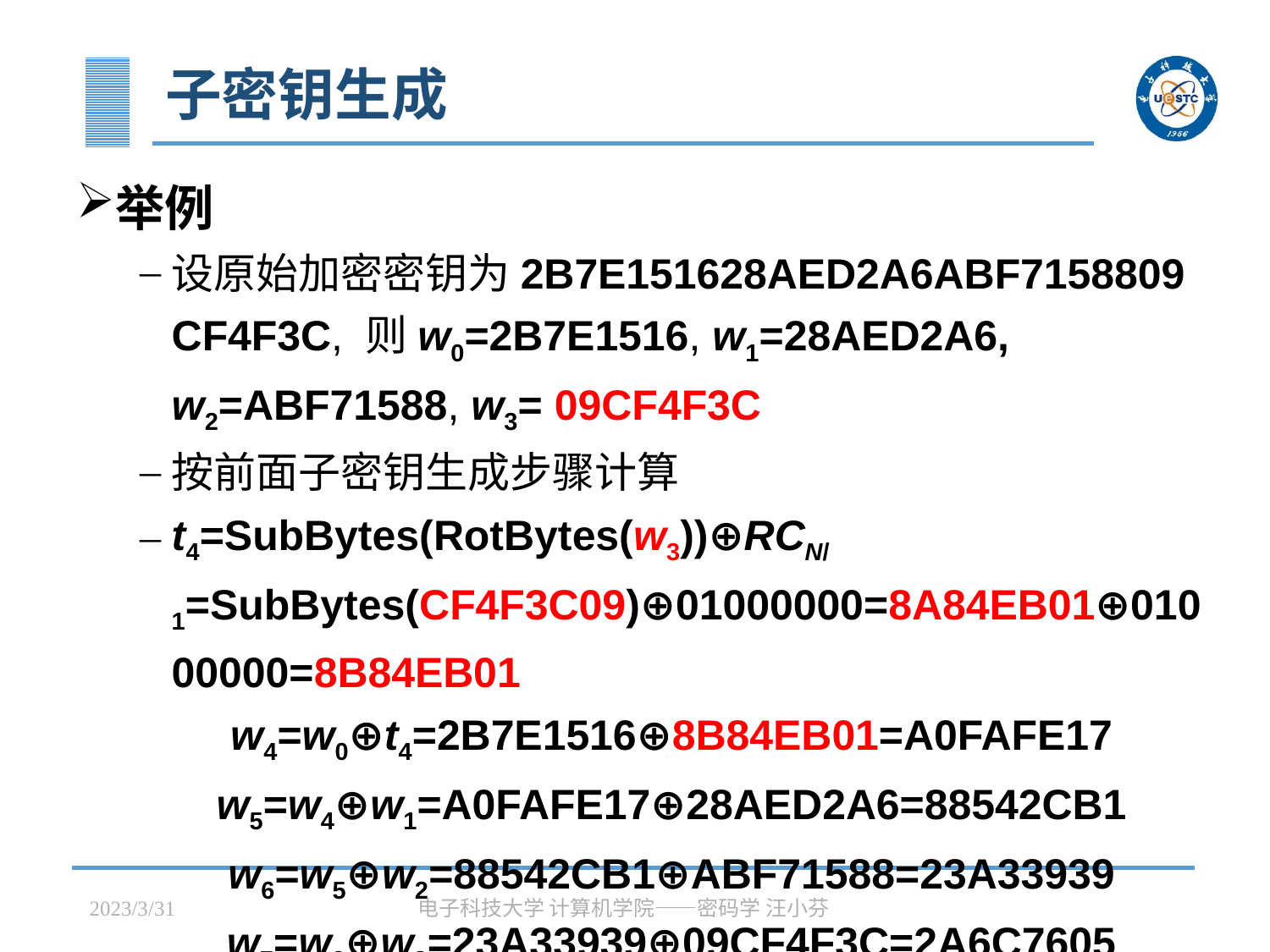

# 子密钥生成
举例
设原始加密密钥为2B7E151628AED2A6ABF7158809 CF4F3C, 则w0=2B7E1516, w1=28AED2A6, w2=ABF71588, w3= 09CF4F3C
按前面子密钥生成步骤计算
t4=SubBytes(RotBytes(w3))⊕RCN/1=SubBytes(CF4F3C09)⊕01000000=8A84EB01⊕01000000=8B84EB01
w4=w0⊕t4=2B7E1516⊕8B84EB01=A0FAFE17
w5=w4⊕w1=A0FAFE17⊕28AED2A6=88542CB1
w6=w5⊕w2=88542CB1⊕ABF71588=23A33939
w7=w6⊕w3=23A33939⊕09CF4F3C=2A6C7605
2023/3/31
电子科技大学 计算机学院——密码学 汪小芬